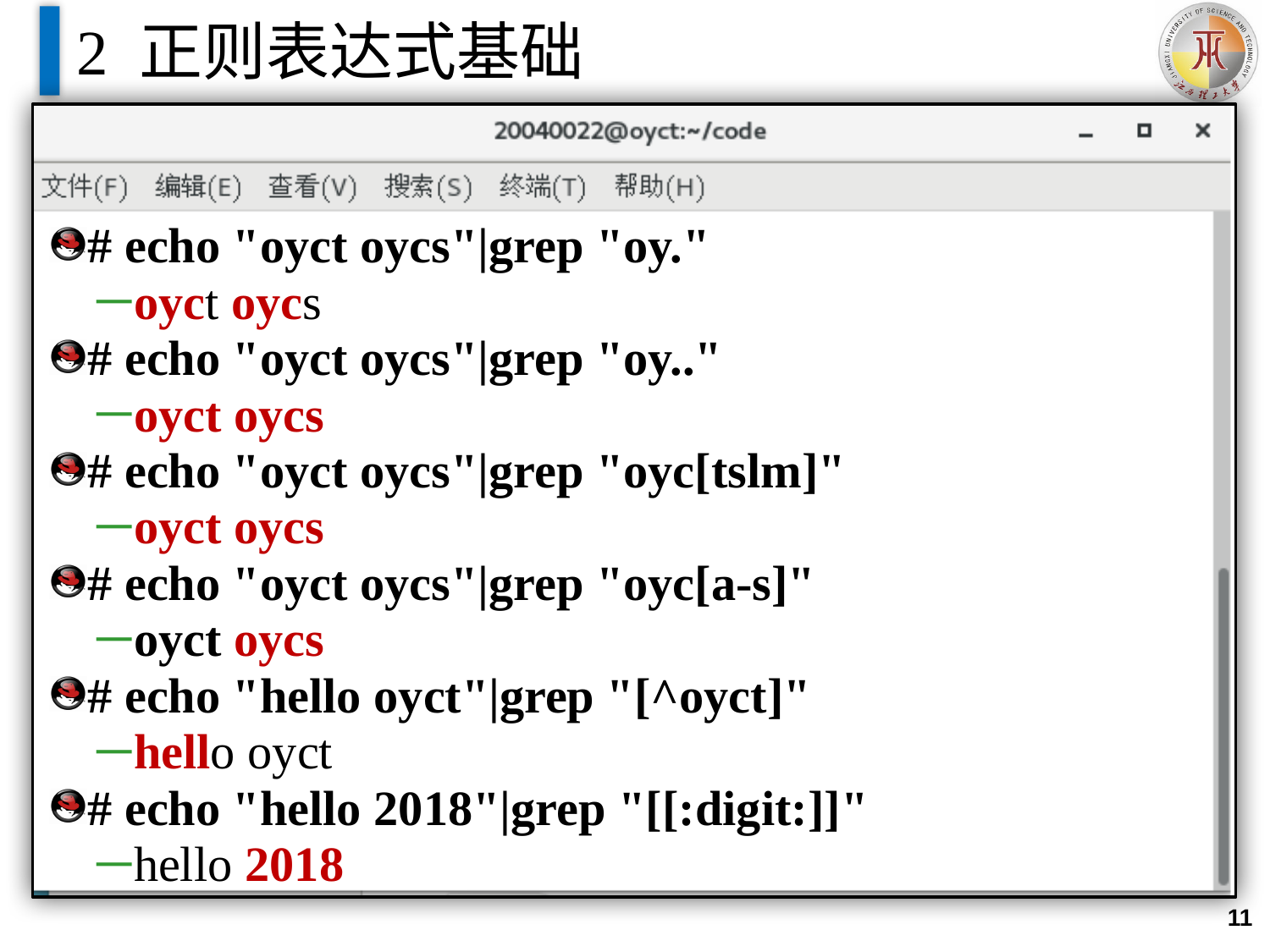

# 2 正则表达式基础
# echo "oyct oycs"|grep "oy."
oyct oycs
# echo "oyct oycs"|grep "oy.."
oyct oycs
# echo "oyct oycs"|grep "oyc[tslm]"
oyct oycs
# echo "oyct oycs"|grep "oyc[a-s]"
oyct oycs
# echo "hello oyct"|grep "[^oyct]"
hello oyct
# echo "hello 2018"|grep "[[:digit:]]"
hello 2018

11